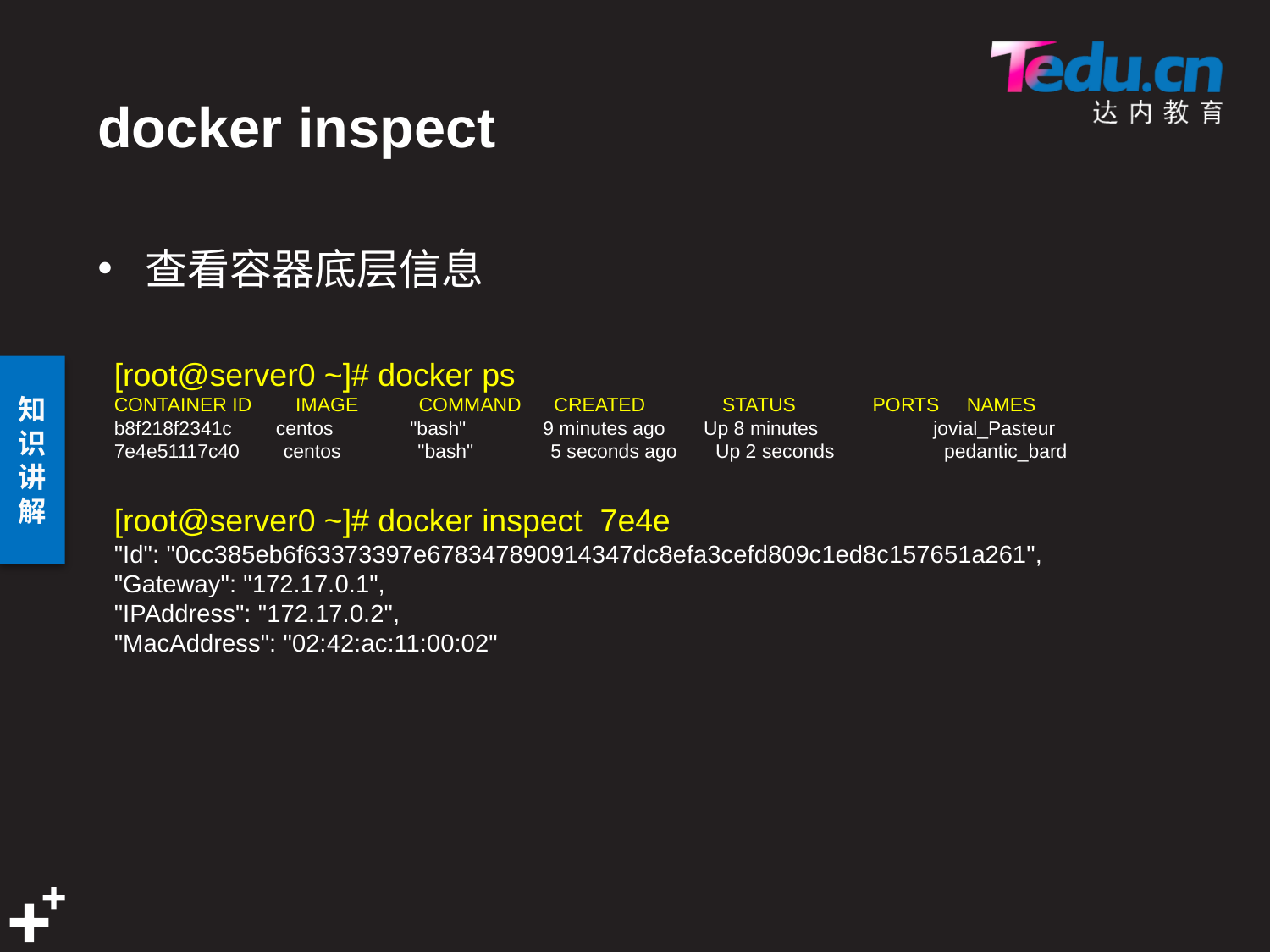

# docker inspect
查看容器底层信息
[root@server0 ~]# docker ps
CONTAINER ID        IMAGE           COMMAND      CREATED              STATUS              PORTS     NAMES
b8f218f2341c        centos              "bash"              9 minutes ago       Up 8 minutes                     jovial_Pasteur
7e4e51117c40        centos              "bash"              5 seconds ago       Up 2 seconds                    pedantic_bard

[root@server0 ~]# docker inspect  7e4e
"Id": "0cc385eb6f63373397e678347890914347dc8efa3cefd809c1ed8c157651a261",
"Gateway": "172.17.0.1",
"IPAddress": "172.17.0.2",
"MacAddress": "02:42:ac:11:00:02"